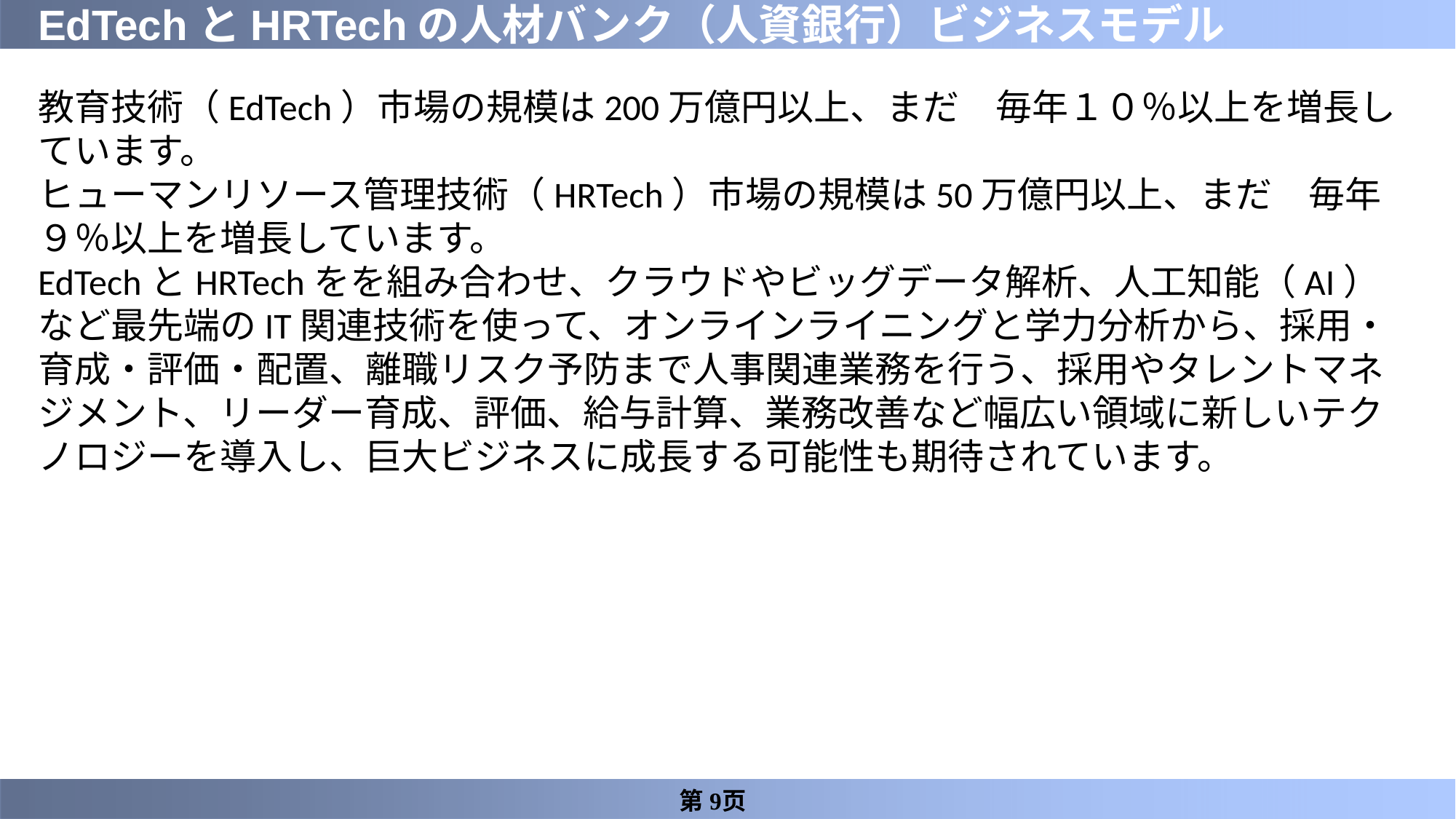

# EdTechとHRTechの人材バンク（人資銀行）ビジネスモデル
教育技術（EdTech）市場の規模は200万億円以上、まだ　毎年１０％以上を増長しています。
ヒューマンリソース管理技術（HRTech）市場の規模は50万億円以上、まだ　毎年９％以上を増長しています。
EdTechとHRTechをを組み合わせ、クラウドやビッグデータ解析、人工知能（AI）など最先端のIT関連技術を使って、オンラインライニングと学力分析から、採用・育成・評価・配置、離職リスク予防まで人事関連業務を行う、採用やタレントマネジメント、リーダー育成、評価、給与計算、業務改善など幅広い領域に新しいテクノロジーを導入し、巨大ビジネスに成長する可能性も期待されています。
第9页